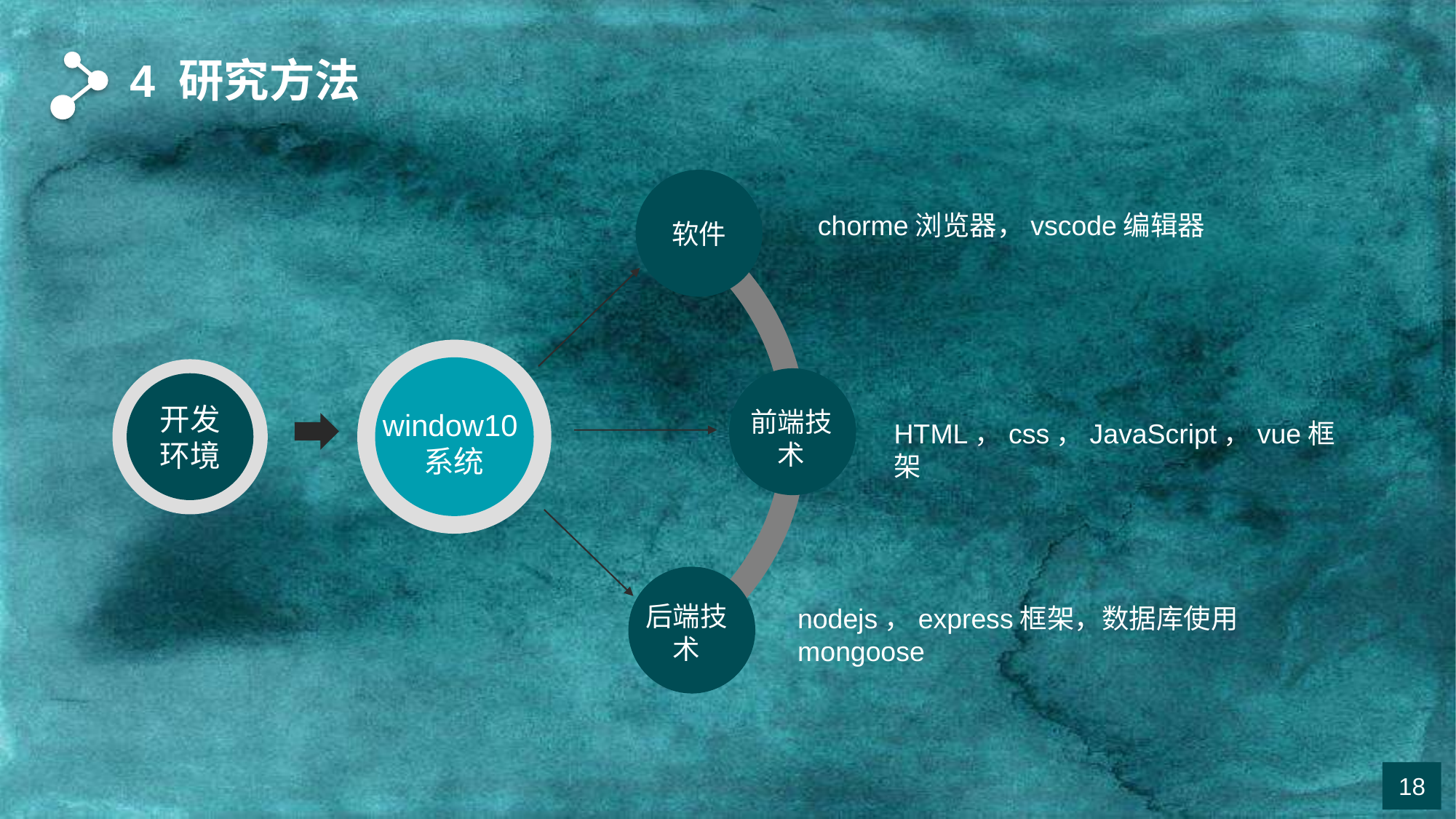

4 研究方法

chorme浏览器，vscode编辑器
软件

开发环境
前端技术
window10系统
HTML，css，JavaScript，vue框架

后端技术
nodejs，express框架，数据库使用mongoose